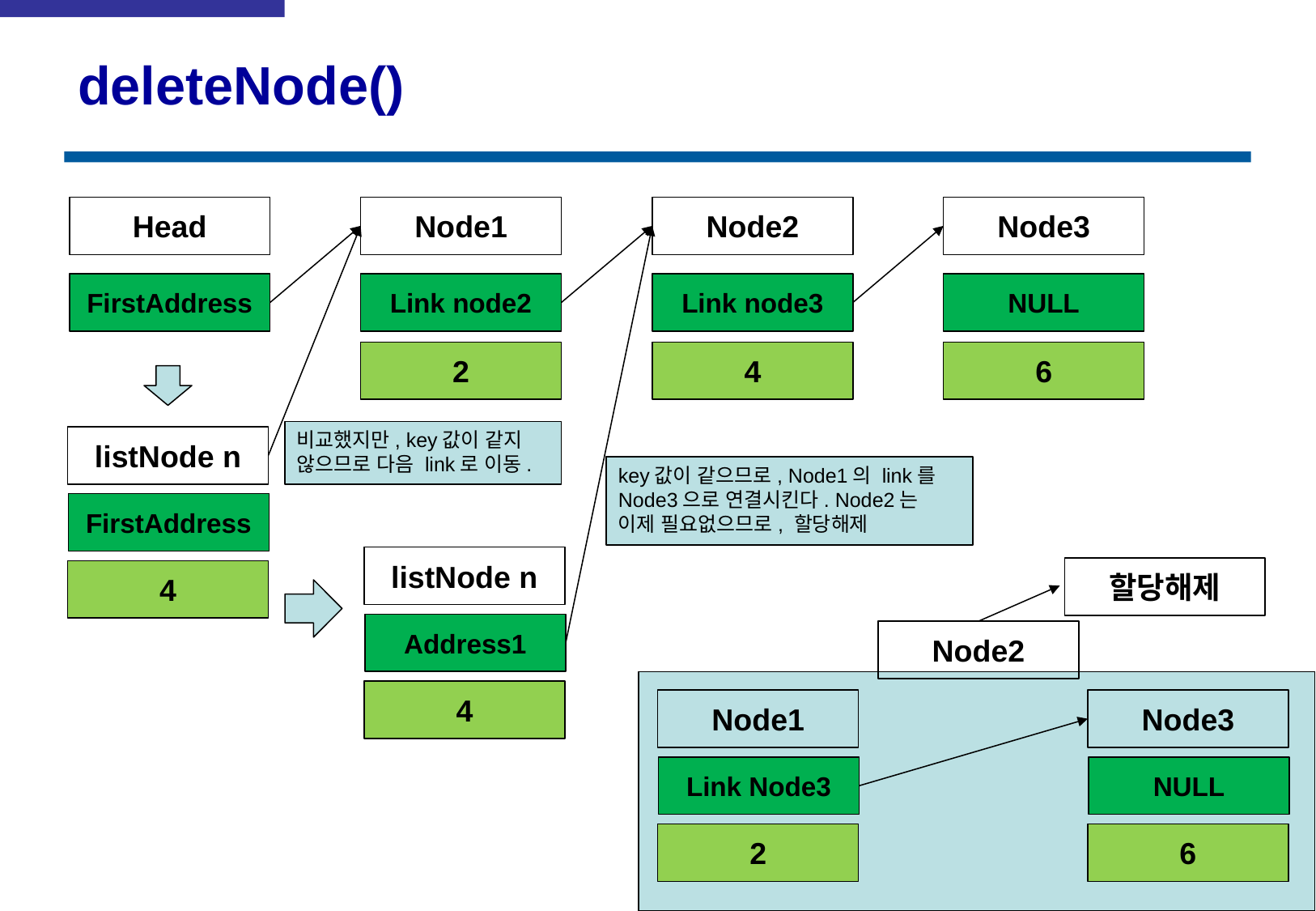

# deleteNode()
Head
Node1
Node2
Node3
FirstAddress
Link node2
Link node3
NULL
2
4
6

비교했지만, key값이 같지 않으므로 다음 link로 이동.
listNode n
key값이 같으므로, Node1의 link를 Node3으로 연결시킨다. Node2는 이제 필요없으므로, 할당해제
FirstAddress
listNode n
할당해제
4

Address1
Node2

4
Node1
Node3
Link Node3
NULL
2
6